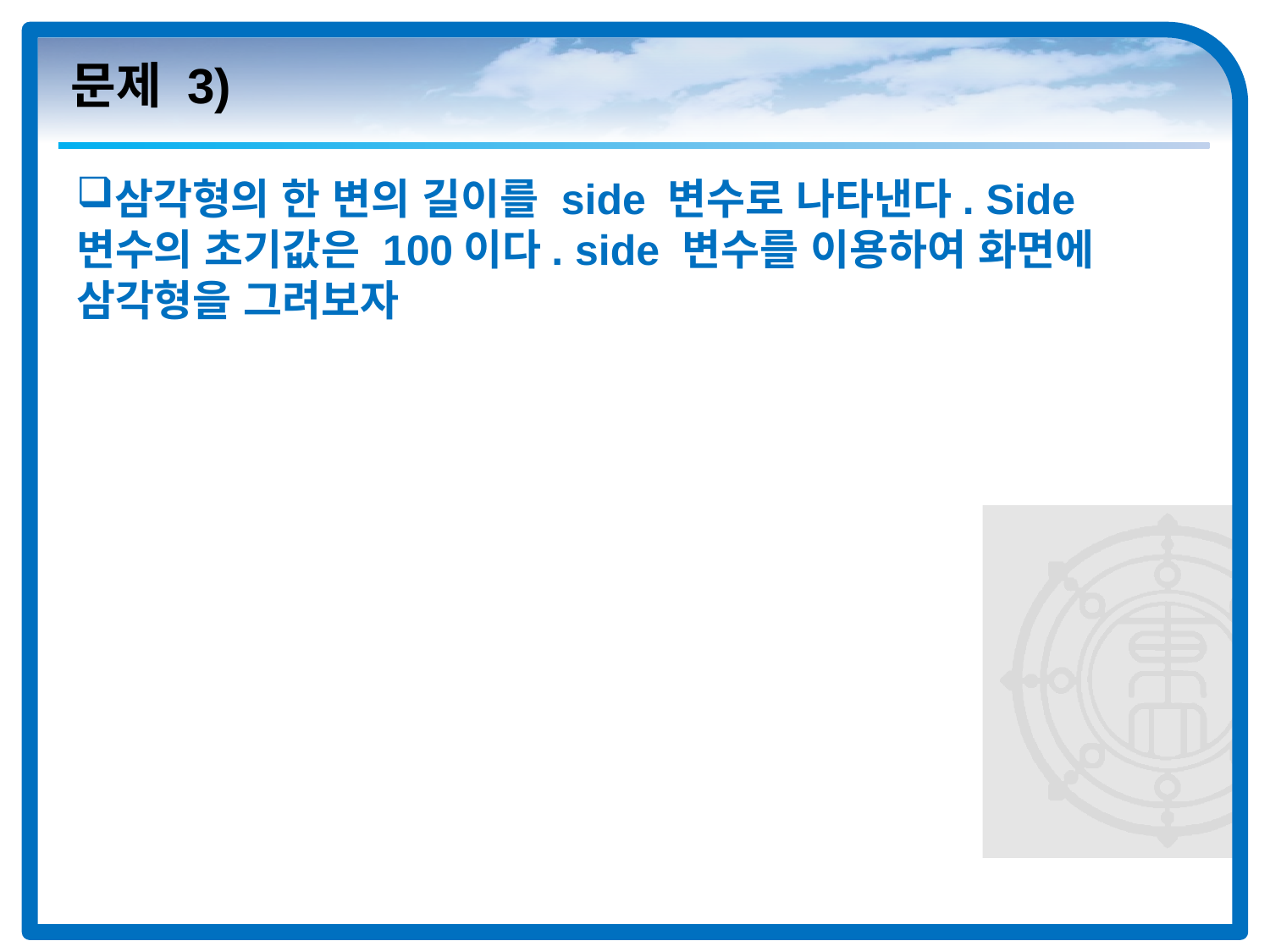

# 문제 3)
삼각형의 한 변의 길이를 side 변수로 나타낸다. Side 변수의 초기값은 100이다. side 변수를 이용하여 화면에 삼각형을 그려보자